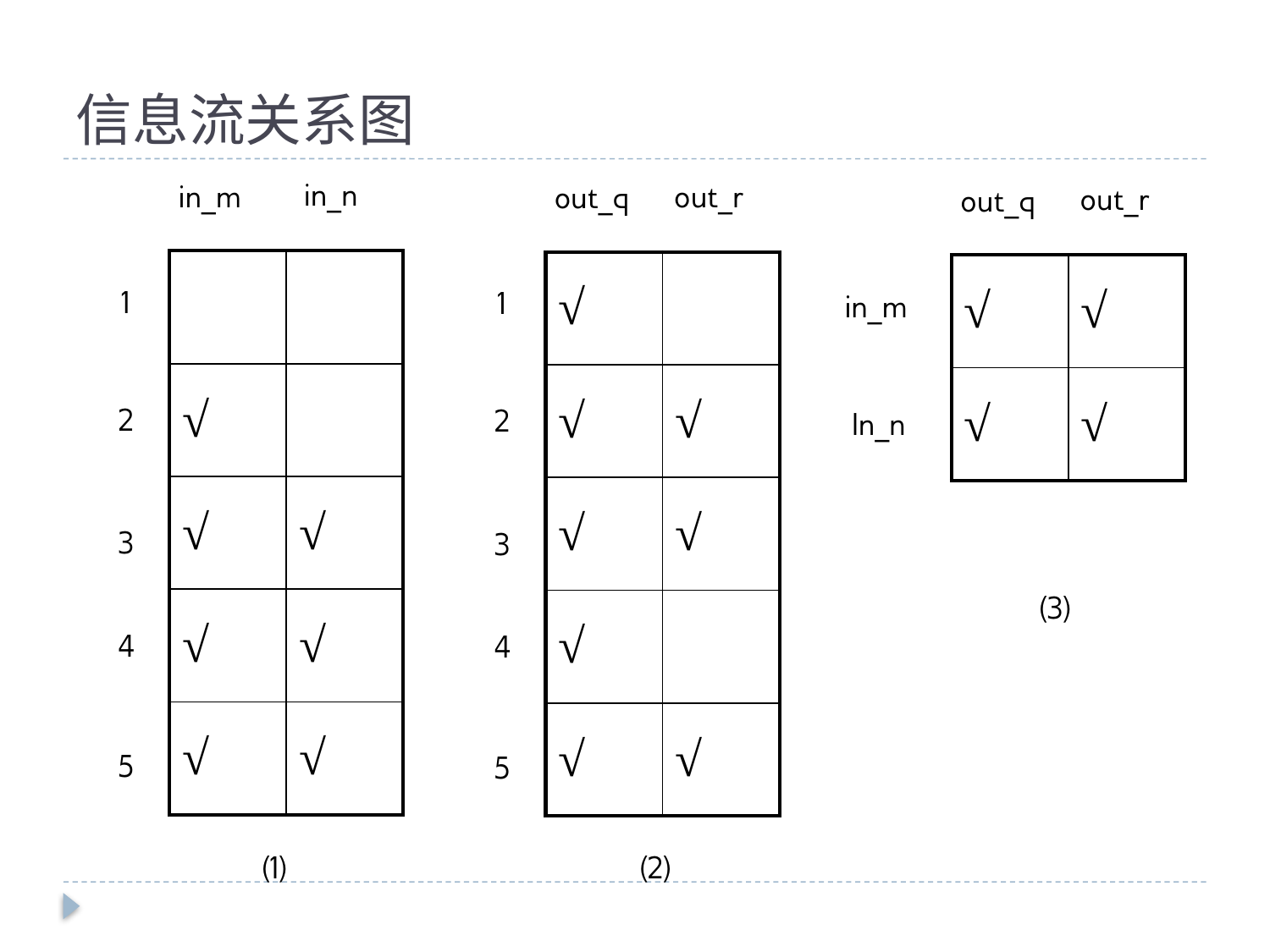

# 信息流关系图
in_n
in_m
out_r
out_q
out_r
out_q
|  |  |
| --- | --- |
| √ |  |
| √ | √ |
| √ | √ |
| √ | √ |
| √ |  |
| --- | --- |
| √ | √ |
| √ | √ |
| √ |  |
| √ | √ |
| √ | √ |
| --- | --- |
| √ | √ |
1
1
in_m
2
2
In_n
3
3
(3)
4
4
5
5
(1)
(2)